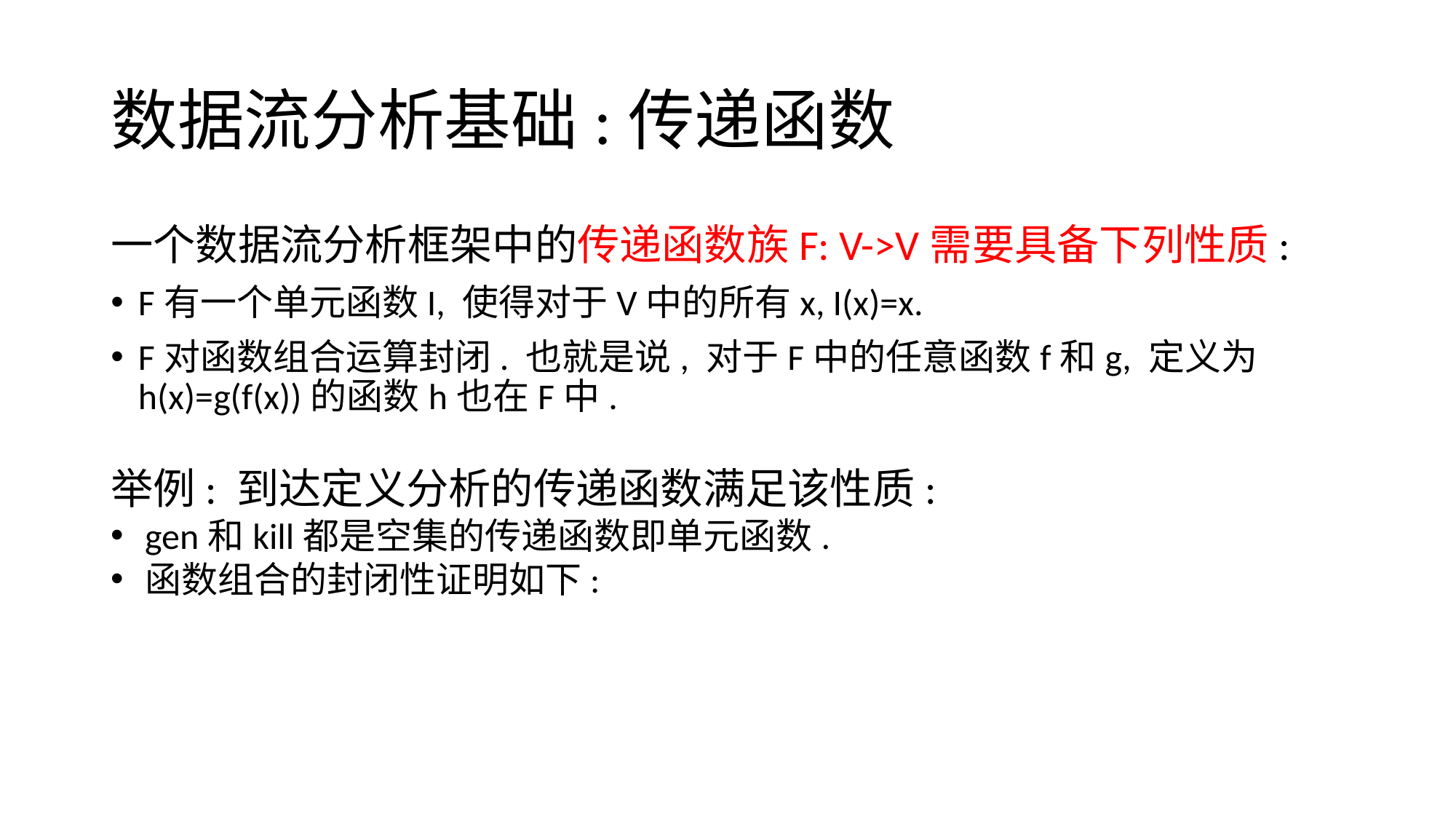

# 数据流分析基础:传递函数
一个数据流分析框架中的传递函数族F: V->V需要具备下列性质:
F有一个单元函数I, 使得对于V中的所有x, I(x)=x.
F对函数组合运算封闭. 也就是说, 对于F中的任意函数f和g, 定义为h(x)=g(f(x))的函数h也在F中.
举例: 到达定义分析的传递函数满足该性质:
gen和kill都是空集的传递函数即单元函数.
函数组合的封闭性证明如下: